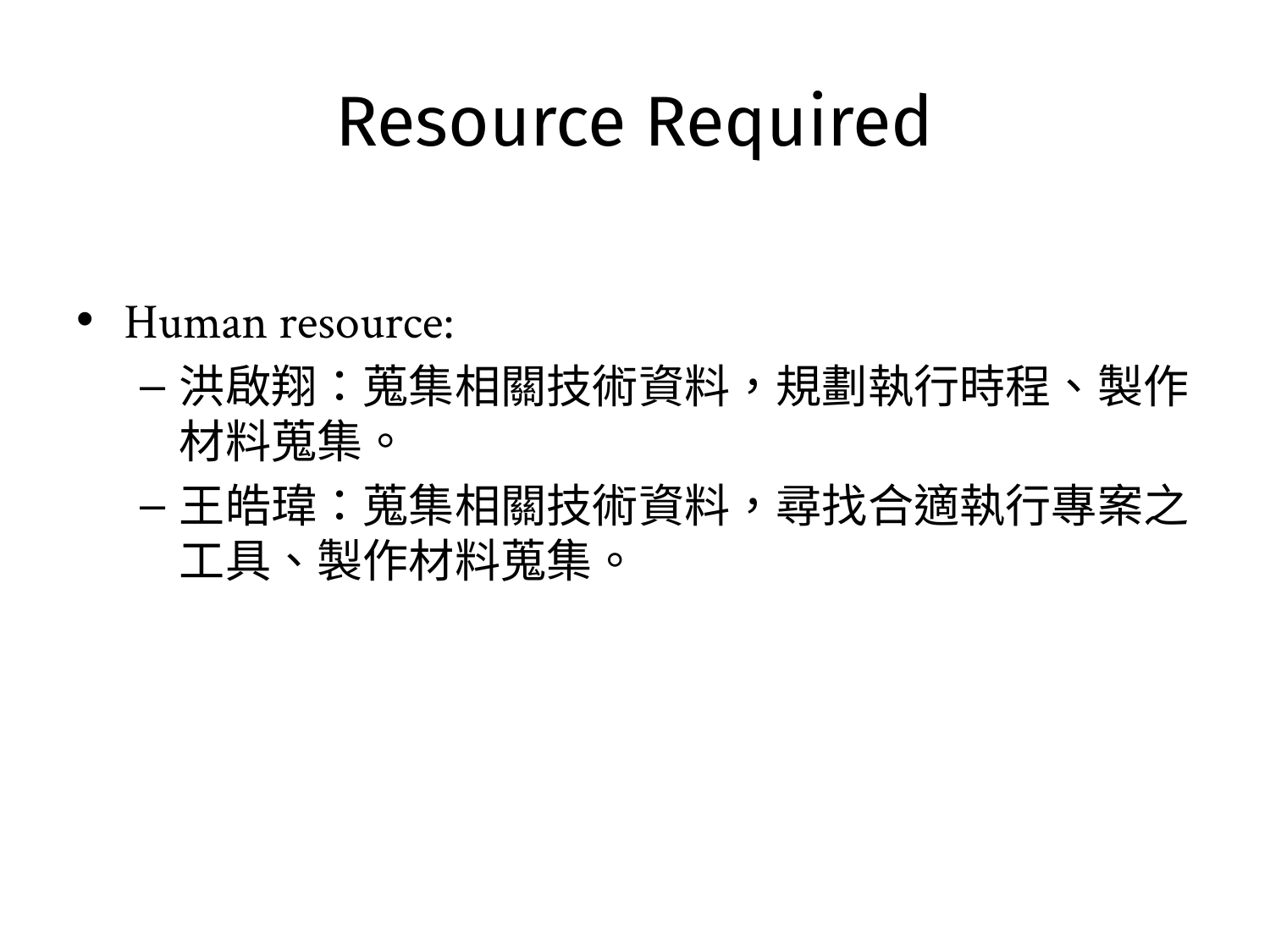

# Resource Required

Human resource:
洪啟翔：蒐集相關技術資料，規劃執行時程、製作材料蒐集。
王皓瑋：蒐集相關技術資料，尋找合適執行專案之工具、製作材料蒐集。